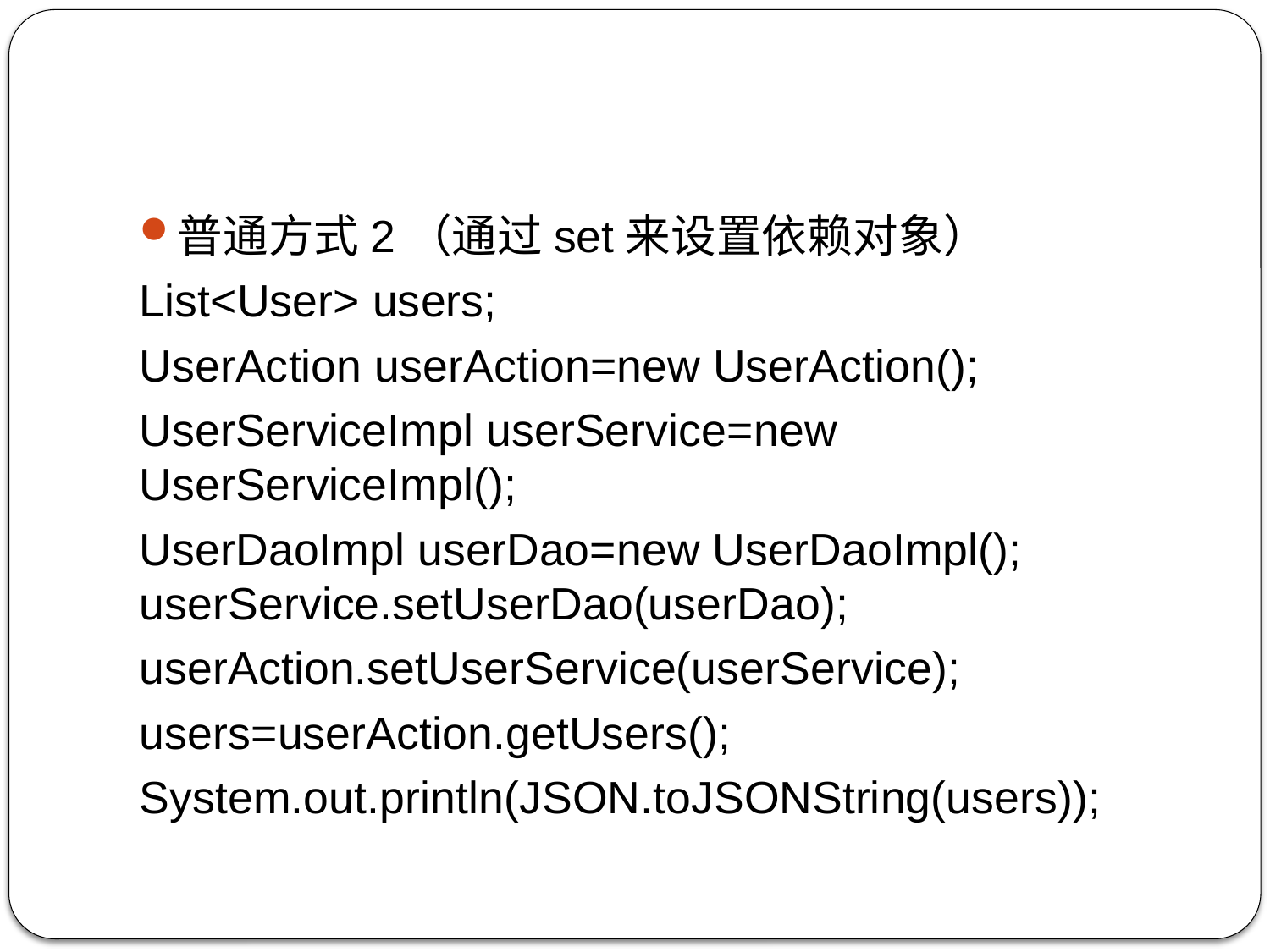

#
普通方式2（通过set来设置依赖对象）
List<User> users;
UserAction userAction=new UserAction();
UserServiceImpl userService=new UserServiceImpl();
UserDaoImpl userDao=new UserDaoImpl(); userService.setUserDao(userDao);
userAction.setUserService(userService);
users=userAction.getUsers();
System.out.println(JSON.toJSONString(users));